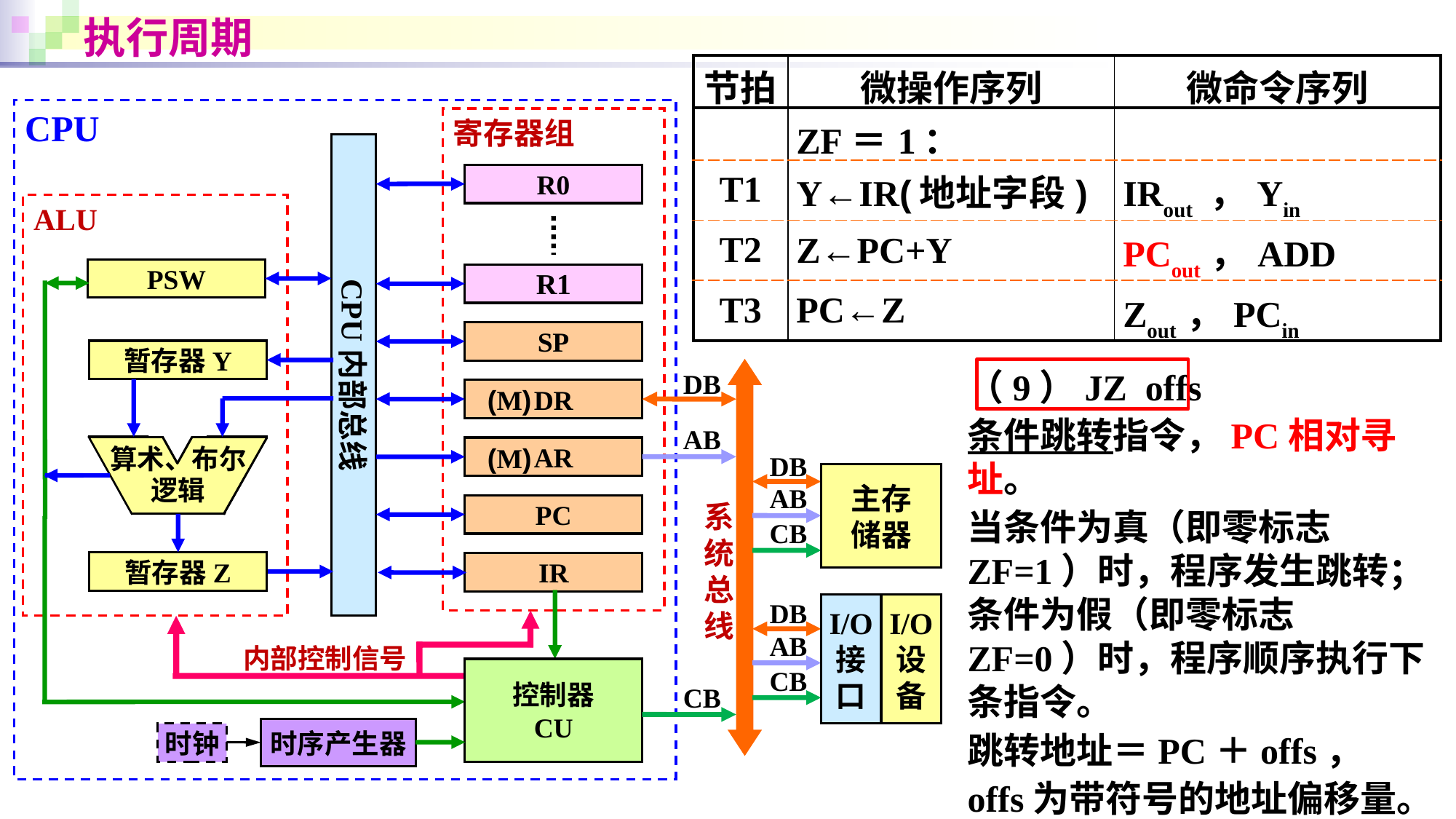

# 执行周期
| 节拍 | 微操作序列 | 微命令序列 |
| --- | --- | --- |
|  | ZF＝1： |  |
| T1 | Y←IR(地址字段) | IRout ，Yin |
| T2 | Z←PC+Y | PCout ，ADD |
| T3 | PC←Z | Zout ，PCin |
CPU
寄存器组
CPU内部总线
R0

ALU

PSW
Rn-1

SP
暂存器Y

DB
DR

AB

算术、布尔
逻辑

AR

DB

主存
储器

AB
系统总线
PC

CB

暂存器Z
IR

I/O
接
口
I/O
设
备
DB

AB
内部控制信号

控制器
CU

CB

CB

时序产生器
时钟

R1
（9）JZ  offs
条件跳转指令，PC相对寻址。
当条件为真（即零标志ZF=1）时，程序发生跳转；条件为假（即零标志ZF=0）时，程序顺序执行下条指令。
跳转地址＝PC＋offs，
offs为带符号的地址偏移量。

(M)
(M)